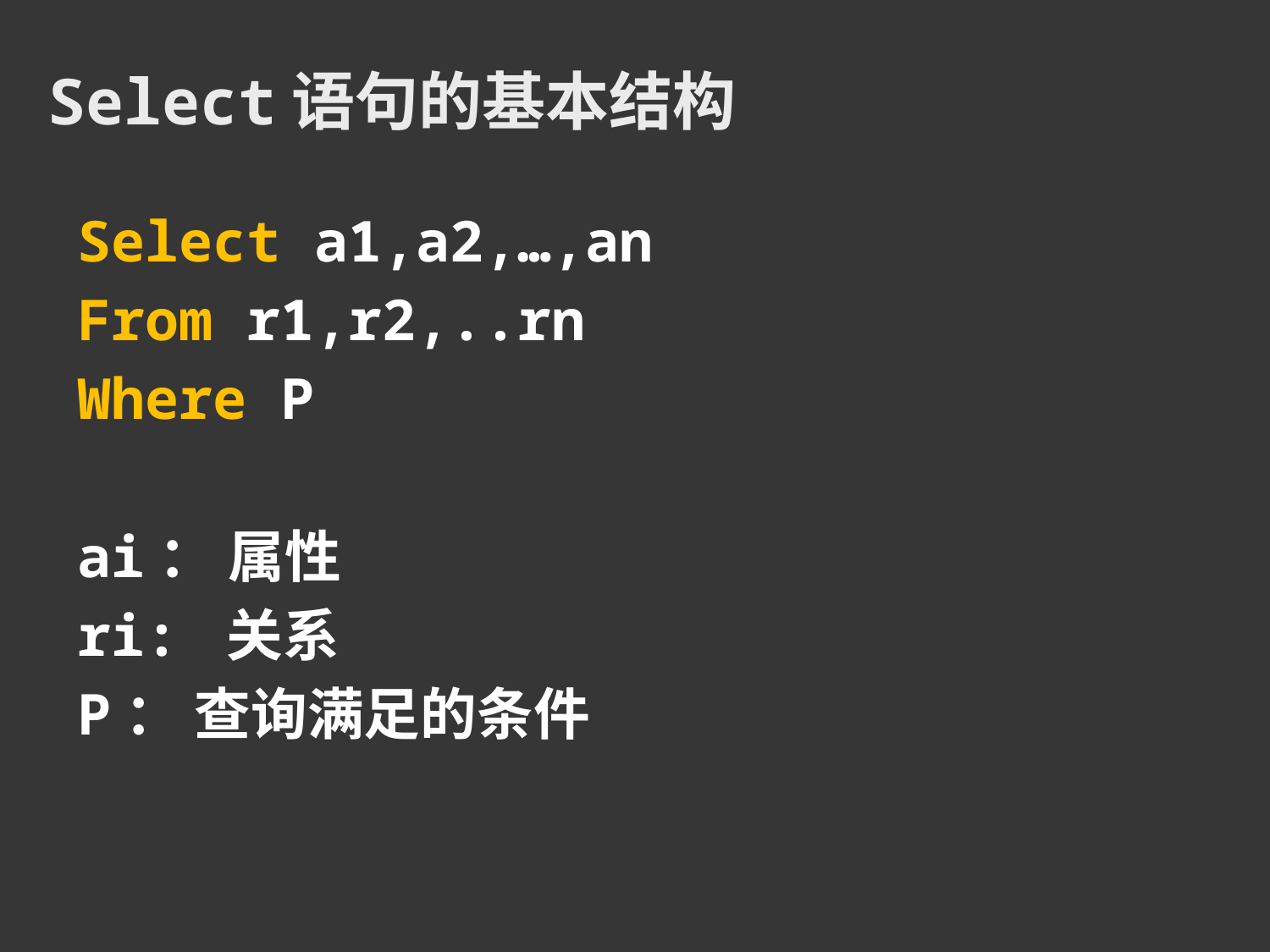

# Select语句的基本结构
Select a1,a2,…,an
From r1,r2,..rn
Where P

ai： 属性
ri: 关系
P： 查询满足的条件